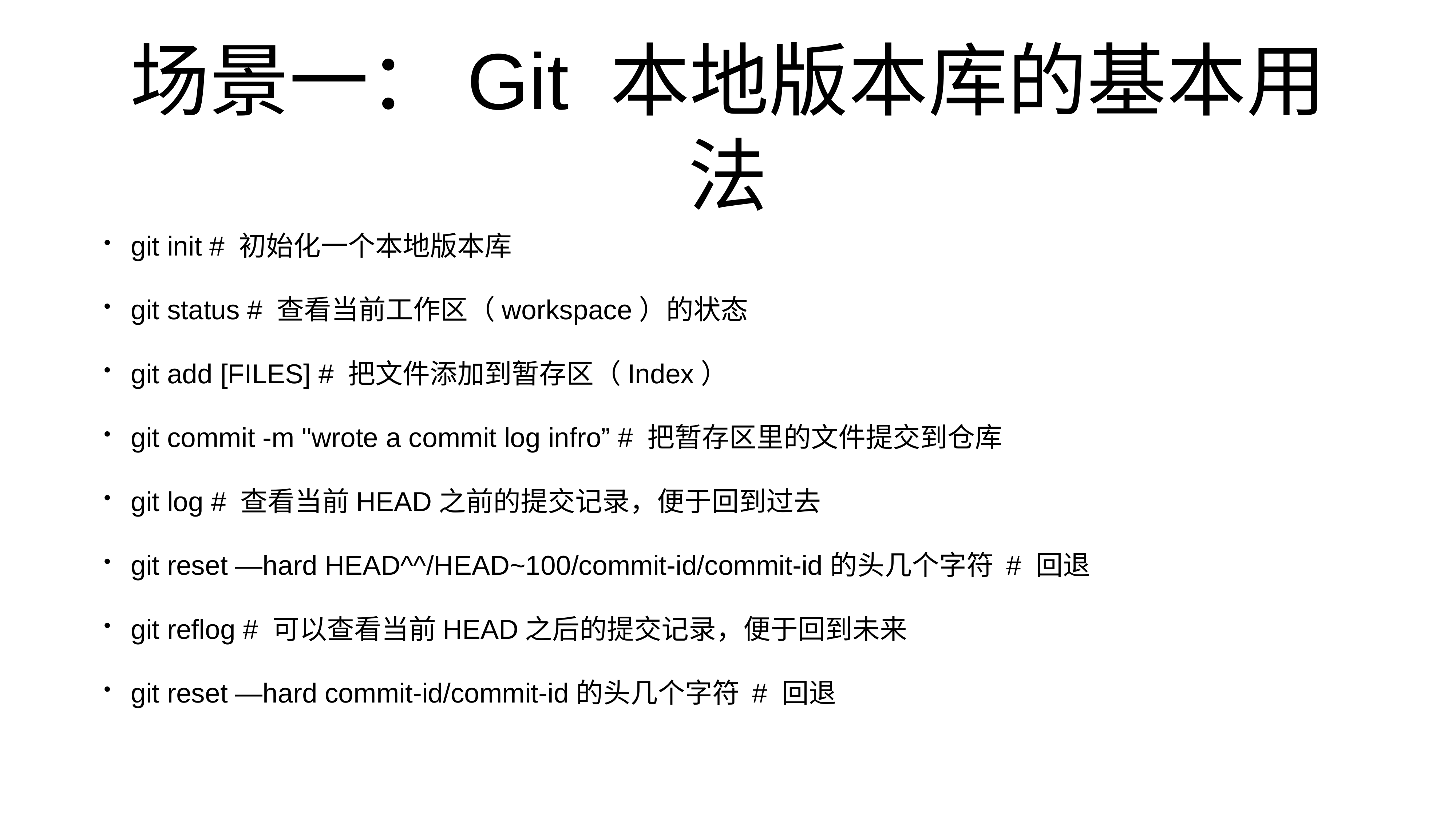

# 场景一：Git 本地版本库的基本用法
git init # 初始化一个本地版本库
git status # 查看当前工作区（workspace）的状态
git add [FILES] # 把文件添加到暂存区（Index）
git commit -m "wrote a commit log infro” # 把暂存区里的文件提交到仓库
git log # 查看当前HEAD之前的提交记录，便于回到过去
git reset —hard HEAD^^/HEAD~100/commit-id/commit-id的头几个字符 # 回退
git reflog # 可以查看当前HEAD之后的提交记录，便于回到未来
git reset —hard commit-id/commit-id的头几个字符 # 回退